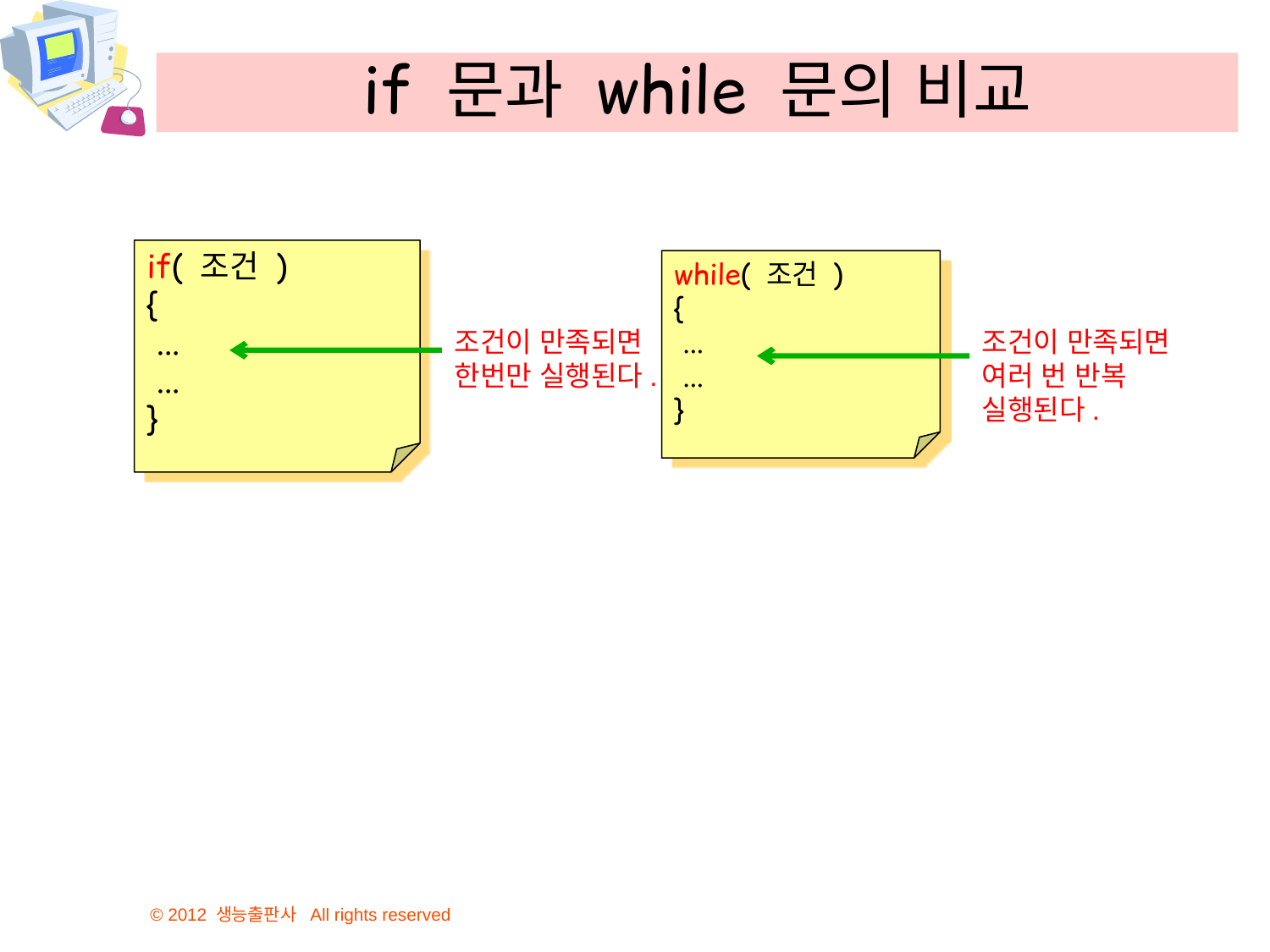

# if 문과 while 문의 비교
if( 조건 )
{
 ...
 ...
}
while( 조건 )
{
 ...
 ...
}
조건이 만족되면 여러 번 반복 실행된다.
조건이 만족되면 한번만 실행된다.